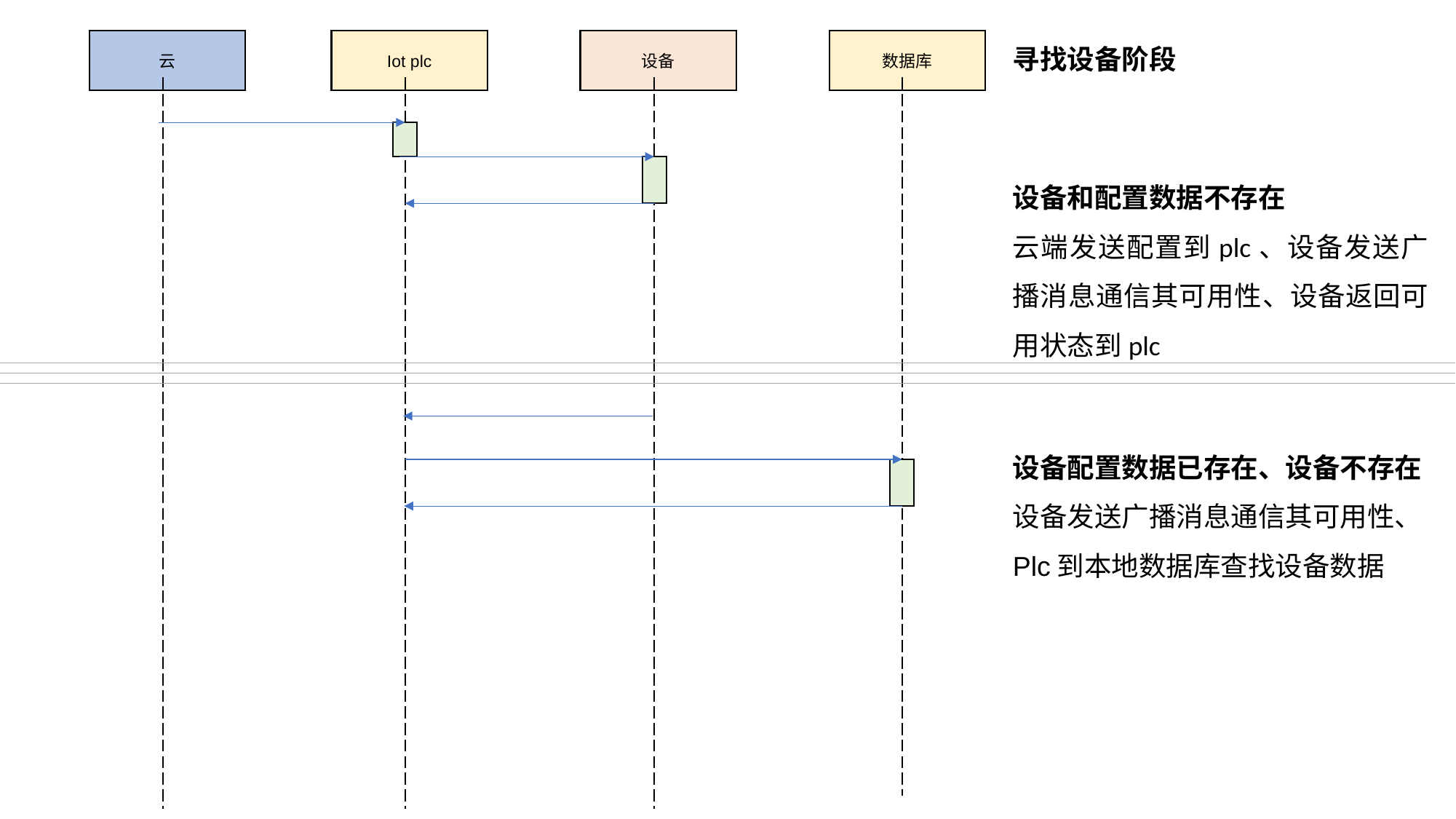

寻找设备阶段
设备
数据库
云
Iot plc

设备和配置数据不存在
云端发送配置到plc、设备发送广播消息通信其可用性、设备返回可用状态到plc
设备配置数据已存在、设备不存在
设备发送广播消息通信其可用性、
Plc到本地数据库查找设备数据